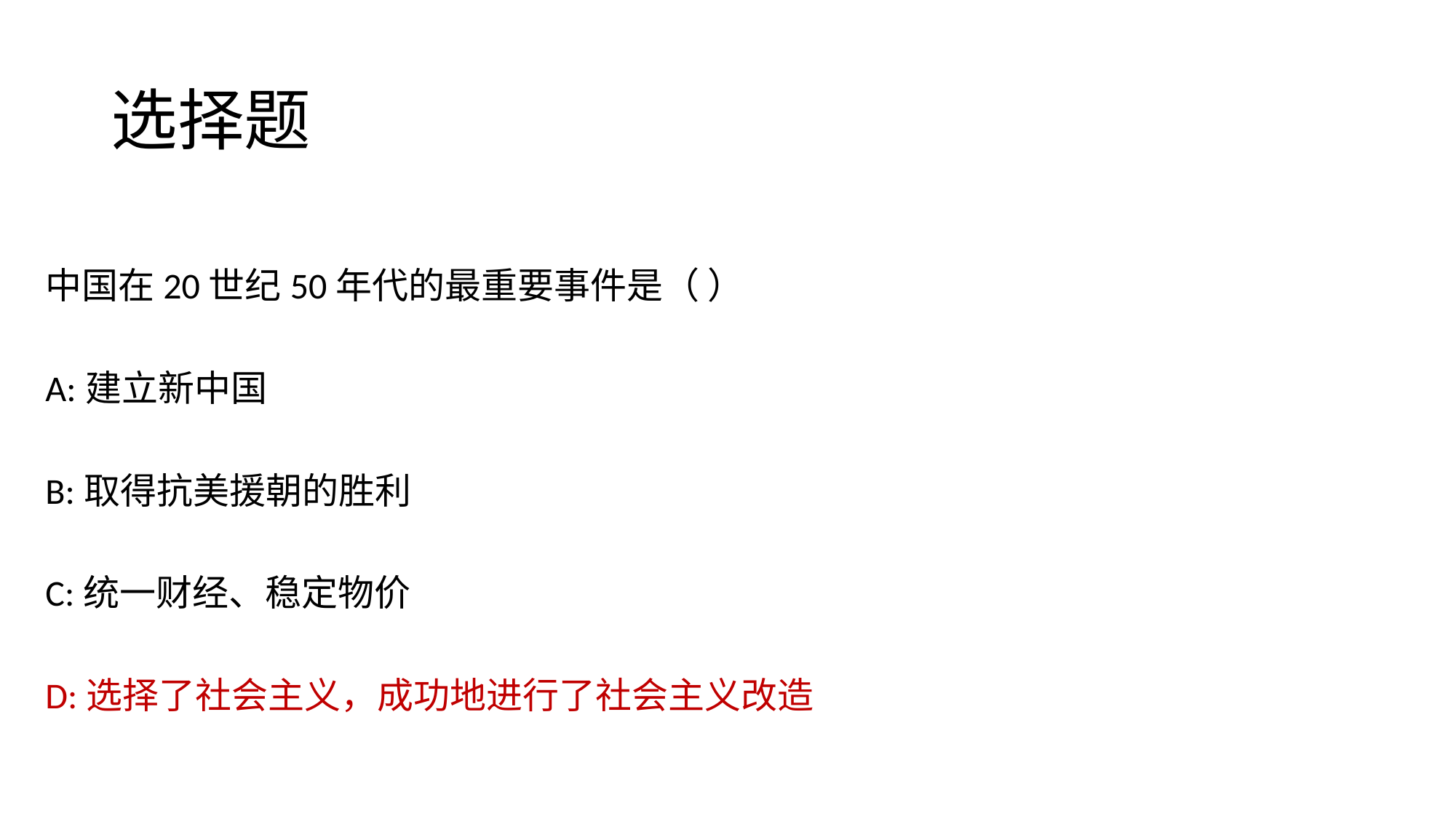

# 选择题
中国在20世纪50年代的最重要事件是（ ）
A:建立新中国
B:取得抗美援朝的胜利
C:统一财经、稳定物价
D:选择了社会主义，成功地进行了社会主义改造